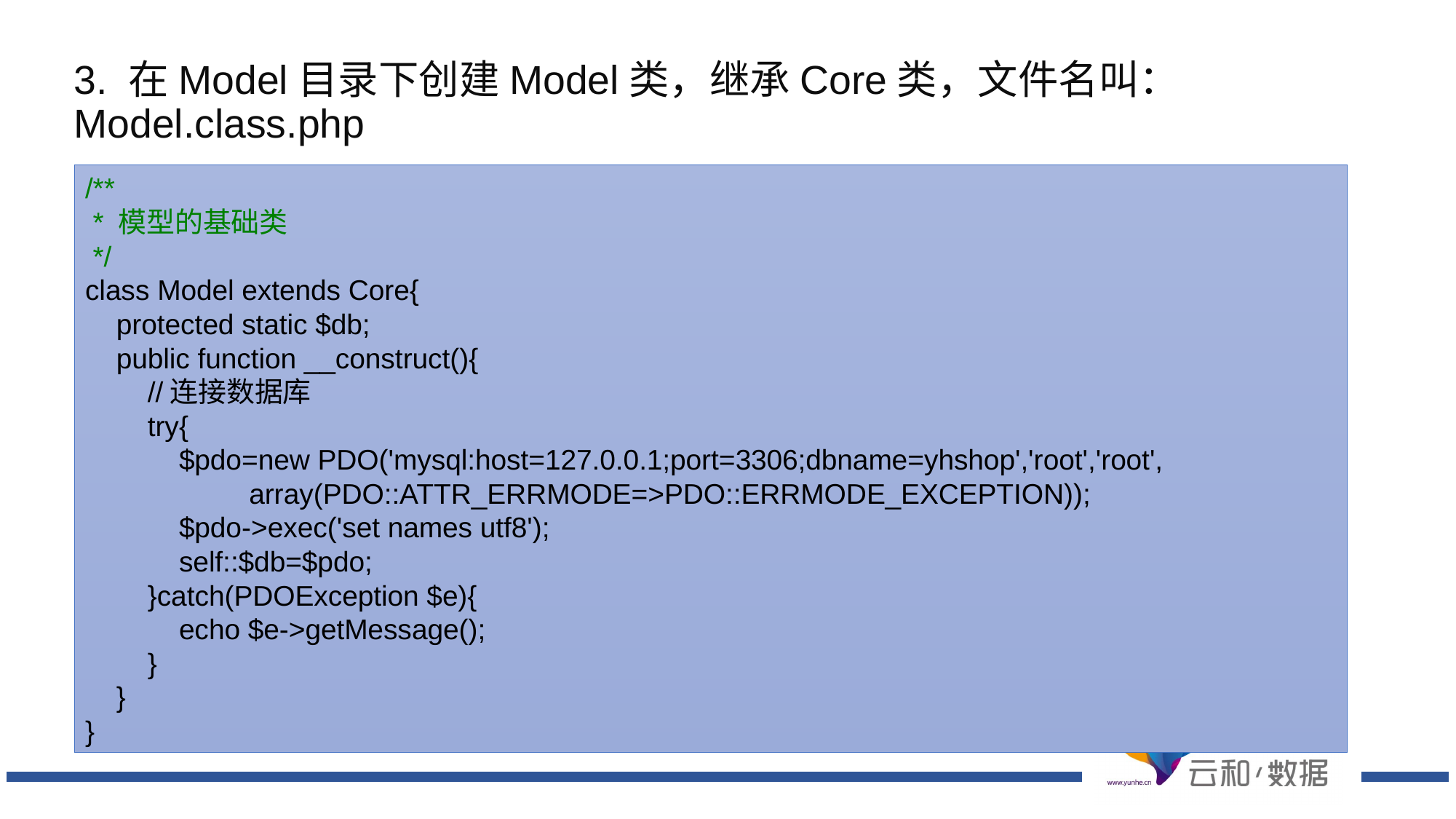

3. 在Model目录下创建Model类，继承Core类，文件名叫：Model.class.php

/**
 * 模型的基础类
 */
class Model extends Core{
    protected static $db;
    public function __construct(){
        //连接数据库
        try{
            $pdo=new PDO('mysql:host=127.0.0.1;port=3306;dbname=yhshop','root','root',
	       array(PDO::ATTR_ERRMODE=>PDO::ERRMODE_EXCEPTION));
            $pdo->exec('set names utf8');
            self::$db=$pdo;
        }catch(PDOException $e){
            echo $e->getMessage();
        }
    }
}